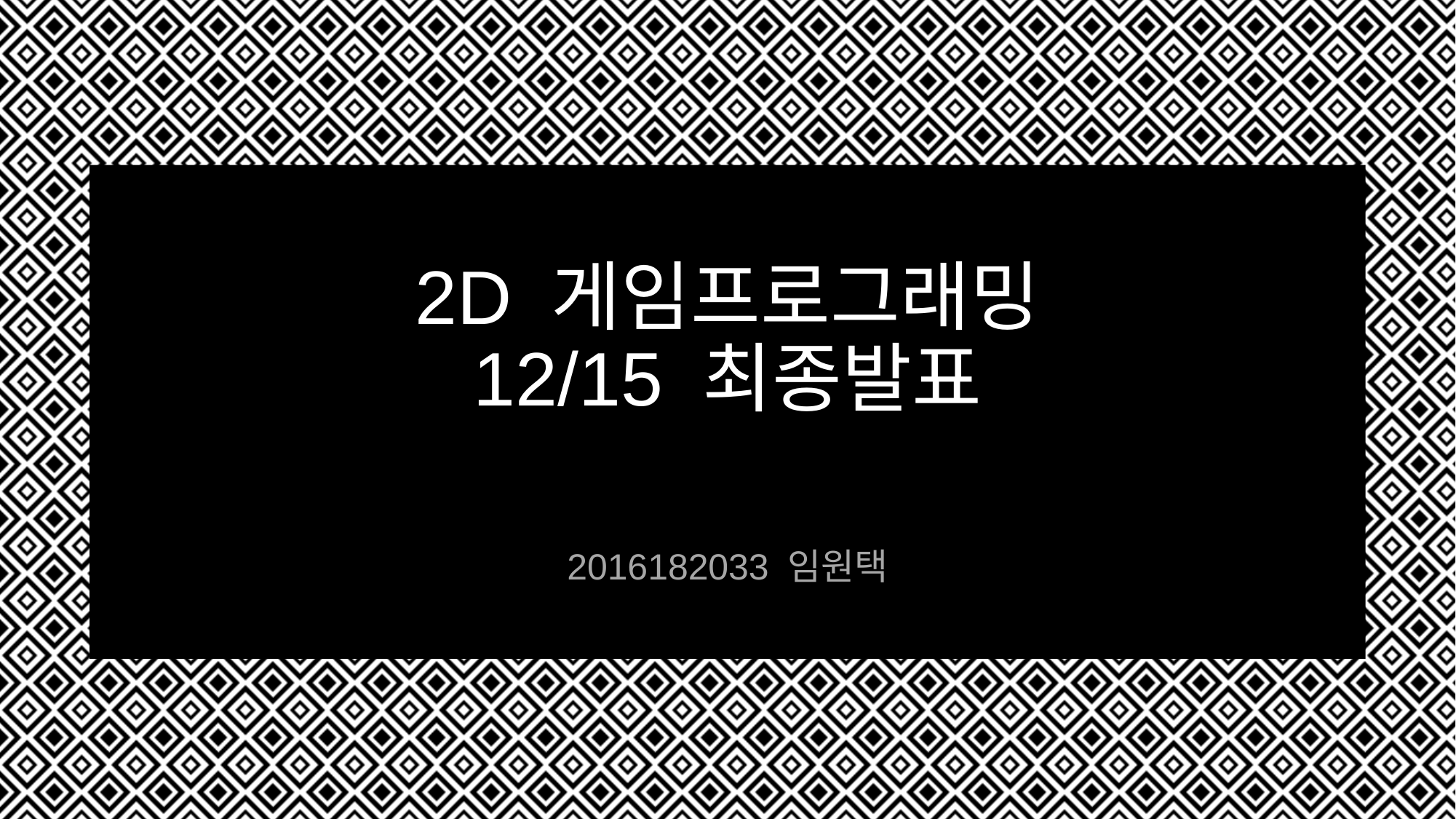

# 2D 게임프로그래밍 12/15 최종발표
2016182033 임원택